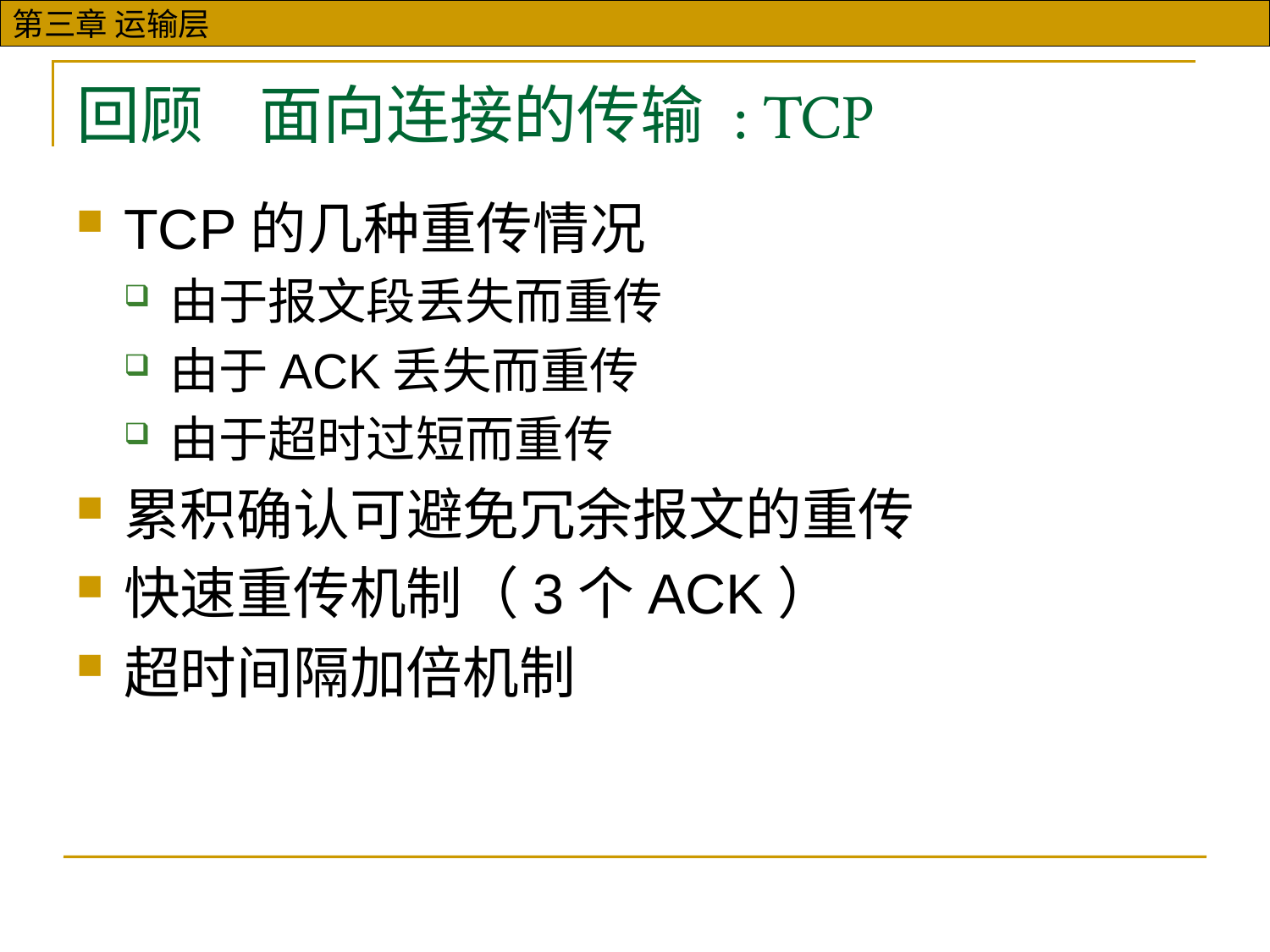

# 回顾    面向连接的传输 : TCP
TCP的几种重传情况
由于报文段丢失而重传
由于ACK丢失而重传
由于超时过短而重传
累积确认可避免冗余报文的重传
快速重传机制（3个ACK）
超时间隔加倍机制

95